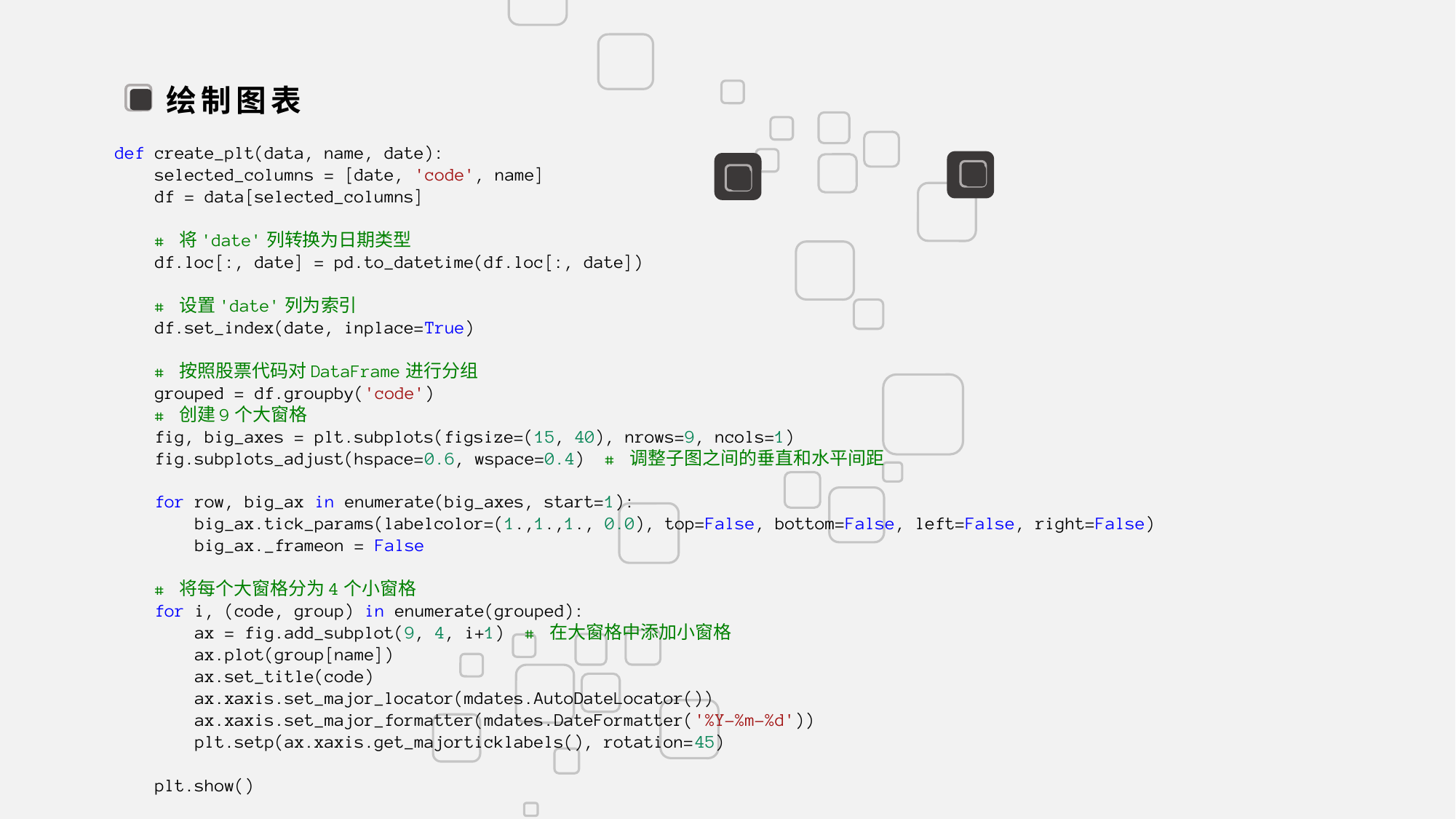

绘制图表

def create_plt(data, name, date):
    selected_columns = [date, 'code', name]
    df = data[selected_columns]
    # 将'date'列转换为日期类型
    df.loc[:, date] = pd.to_datetime(df.loc[:, date])
    # 设置'date'列为索引
    df.set_index(date, inplace=True)
    # 按照股票代码对DataFrame进行分组
    grouped = df.groupby('code')
    # 创建9个大窗格
    fig, big_axes = plt.subplots(figsize=(15, 40), nrows=9, ncols=1)
    fig.subplots_adjust(hspace=0.6, wspace=0.4)  # 调整子图之间的垂直和水平间距
    for row, big_ax in enumerate(big_axes, start=1):
        big_ax.tick_params(labelcolor=(1.,1.,1., 0.0), top=False, bottom=False, left=False, right=False)
        big_ax._frameon = False
    # 将每个大窗格分为4个小窗格
    for i, (code, group) in enumerate(grouped):
        ax = fig.add_subplot(9, 4, i+1)  # 在大窗格中添加小窗格
        ax.plot(group[name])
        ax.set_title(code)
        ax.xaxis.set_major_locator(mdates.AutoDateLocator())
        ax.xaxis.set_major_formatter(mdates.DateFormatter('%Y-%m-%d'))
        plt.setp(ax.xaxis.get_majorticklabels(), rotation=45)
    plt.show()